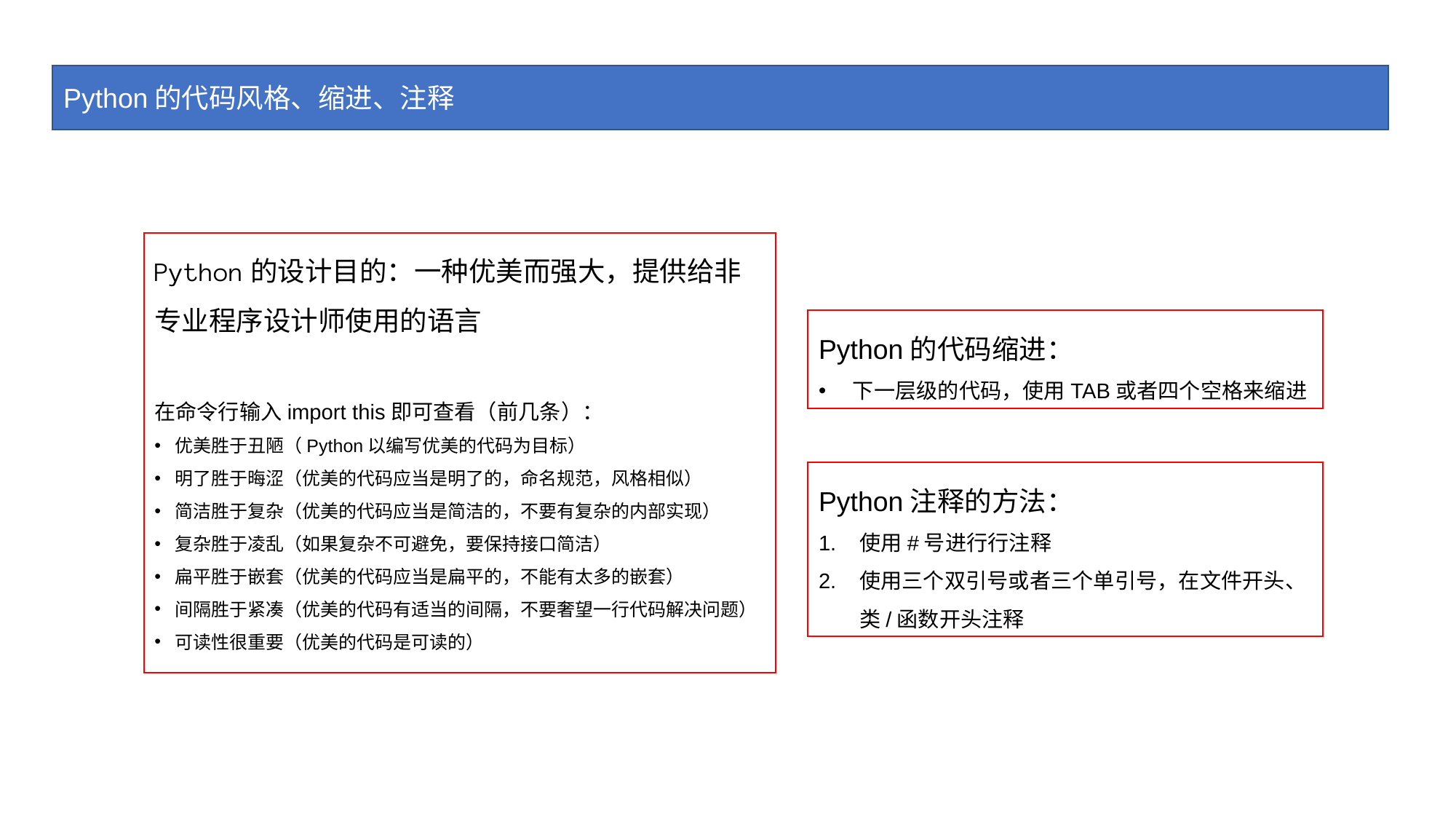

Python的代码风格、缩进、注释
Python的设计目的：一种优美而强大，提供给非专业程序设计师使用的语言

在命令行输入import this即可查看（前几条）：
优美胜于丑陋（Python以编写优美的代码为目标）
明了胜于晦涩（优美的代码应当是明了的，命名规范，风格相似）
简洁胜于复杂（优美的代码应当是简洁的，不要有复杂的内部实现）
复杂胜于凌乱（如果复杂不可避免，要保持接口简洁）
扁平胜于嵌套（优美的代码应当是扁平的，不能有太多的嵌套）
间隔胜于紧凑（优美的代码有适当的间隔，不要奢望一行代码解决问题）
可读性很重要（优美的代码是可读的）

Python的代码缩进：
下一层级的代码，使用TAB或者四个空格来缩进
Python注释的方法：
使用#号进行行注释
使用三个双引号或者三个单引号，在文件开头、类/函数开头注释